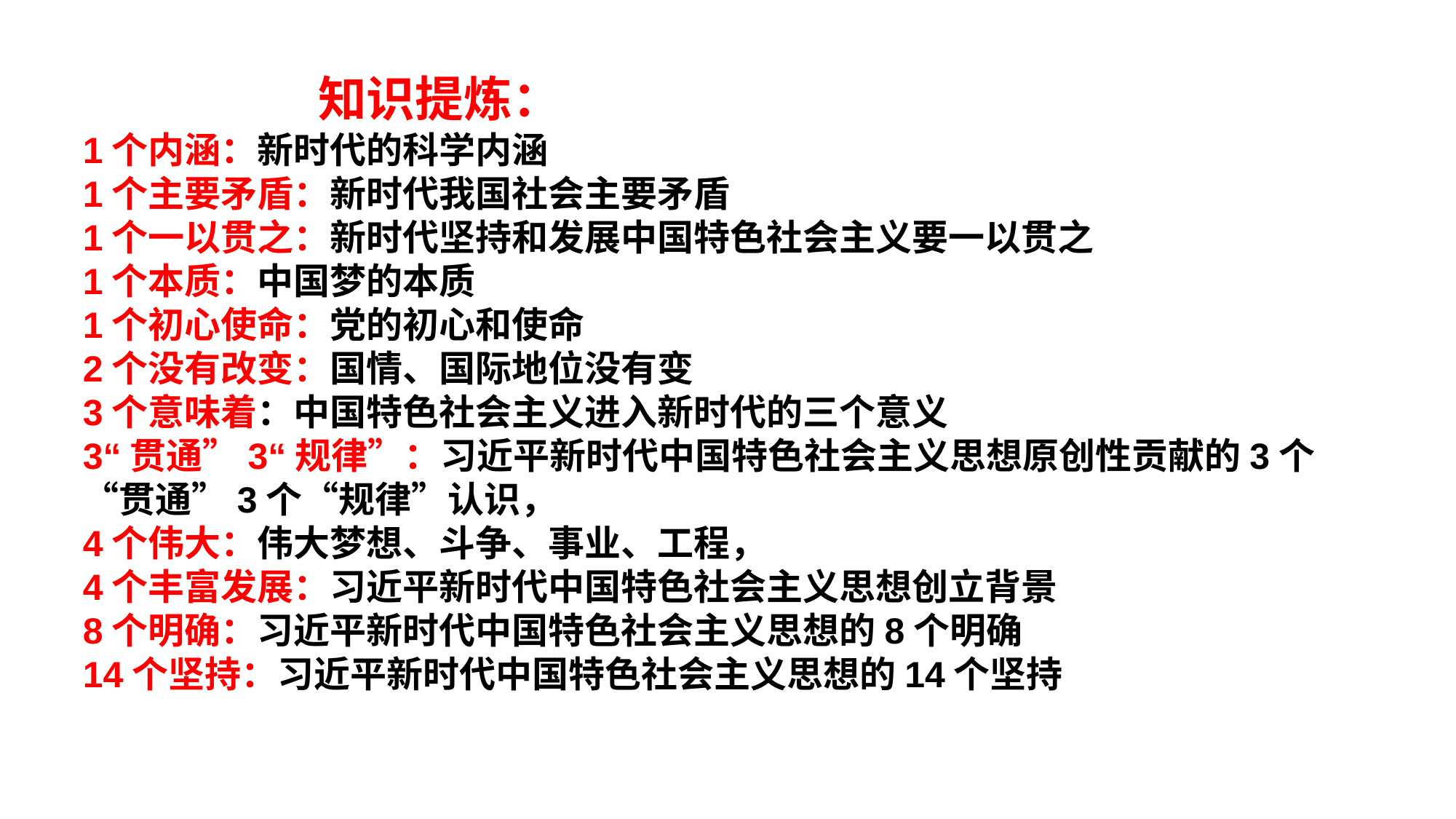

知识提炼：
1个内涵：新时代的科学内涵
1个主要矛盾：新时代我国社会主要矛盾
1个一以贯之：新时代坚持和发展中国特色社会主义要一以贯之
1个本质：中国梦的本质
1个初心使命：党的初心和使命
2个没有改变：国情、国际地位没有变
3个意味着：中国特色社会主义进入新时代的三个意义
3“贯通”3“规律”：习近平新时代中国特色社会主义思想原创性贡献的3个“贯通”3个“规律”认识，
4个伟大：伟大梦想、斗争、事业、工程，
4个丰富发展：习近平新时代中国特色社会主义思想创立背景
8个明确：习近平新时代中国特色社会主义思想的8个明确
14个坚持：习近平新时代中国特色社会主义思想的14个坚持